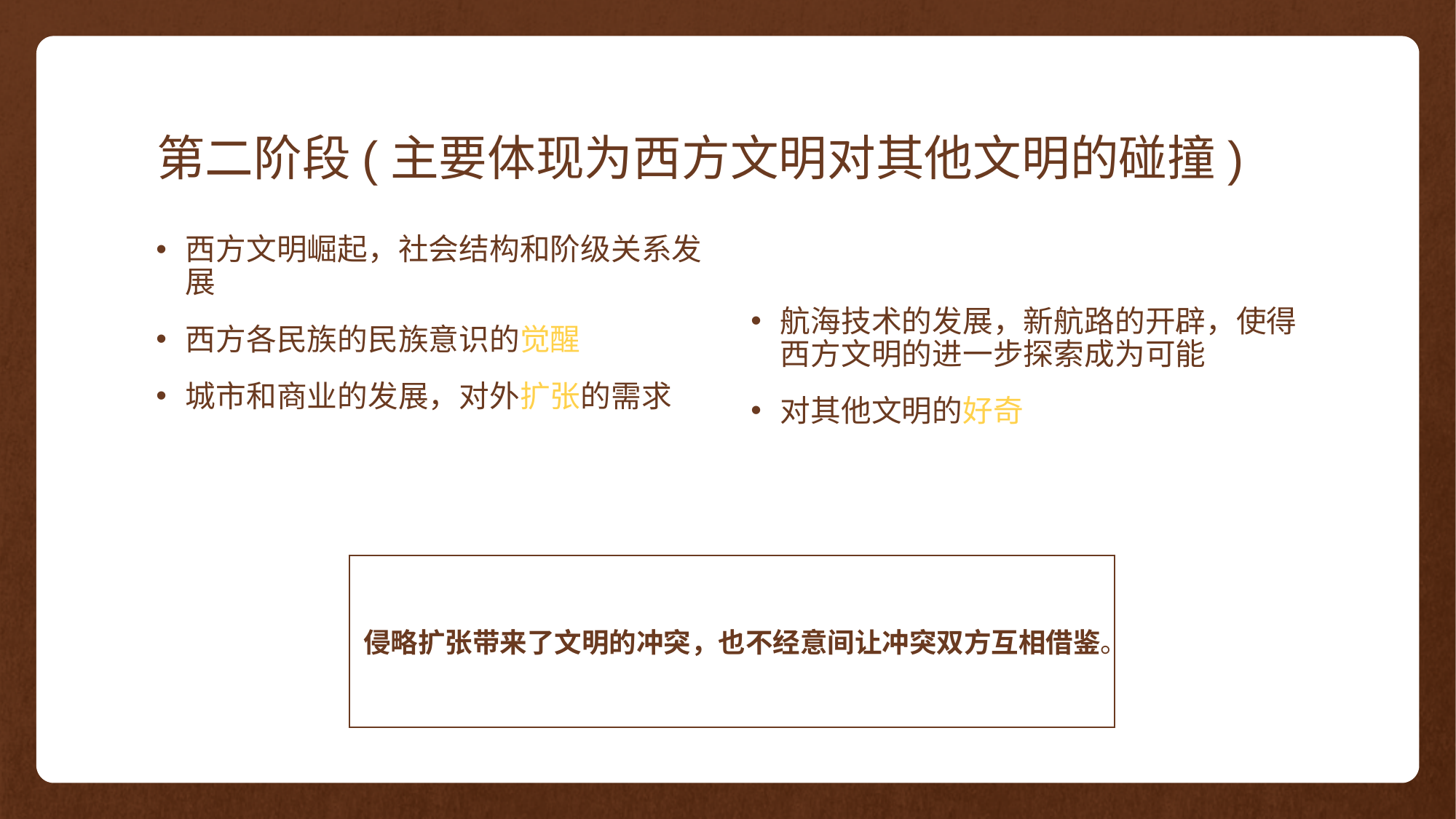

# 第二阶段(主要体现为西方文明对其他文明的碰撞)
西方文明崛起，社会结构和阶级关系发展
西方各民族的民族意识的觉醒
城市和商业的发展，对外扩张的需求

航海技术的发展，新航路的开辟，使得西方文明的进一步探索成为可能
对其他文明的好奇
侵略扩张带来了文明的冲突，也不经意间让冲突双方互相借鉴。